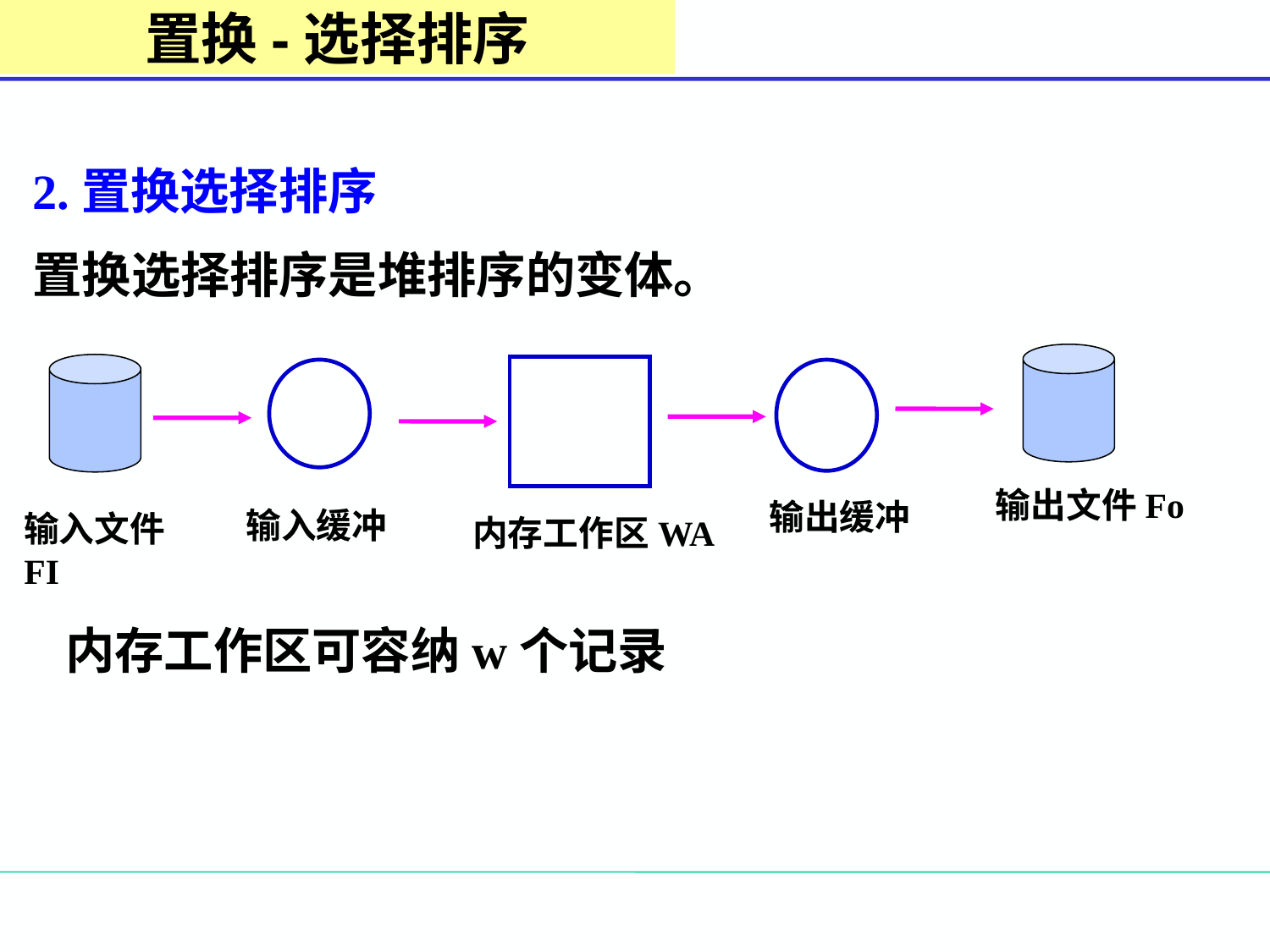

置换-选择排序
2.置换选择排序
置换选择排序是堆排序的变体。

输出文件Fo
输出缓冲
输入缓冲
输入文件FI
内存工作区WA
内存工作区可容纳w个记录